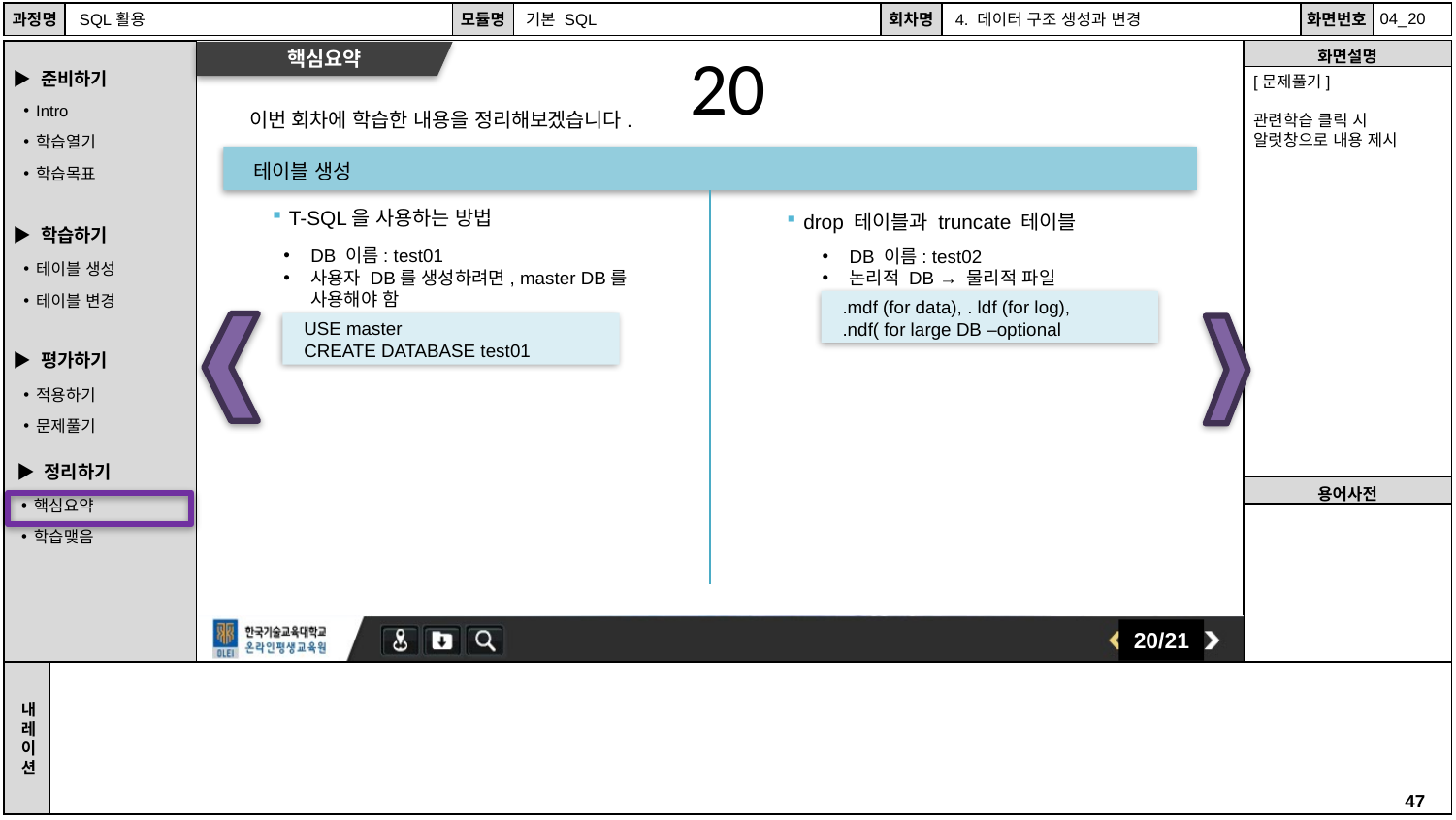

20
20
핵심요약
[문제풀기]

관련학습 클릭 시 알럿창으로 내용 제시
이번 회차에 학습한 내용을 정리해보겠습니다.

테이블 생성
T-SQL을 사용하는 방법
drop 테이블과 truncate 테이블
DB 이름: test01
사용자 DB를 생성하려면, master DB를 사용해야 함

    USE master
    CREATE DATABASE test01
DB 이름: test02
논리적 DB → 물리적 파일

    .mdf (for data), . ldf (for log),
    .ndf( for large DB –optional

20/21
09